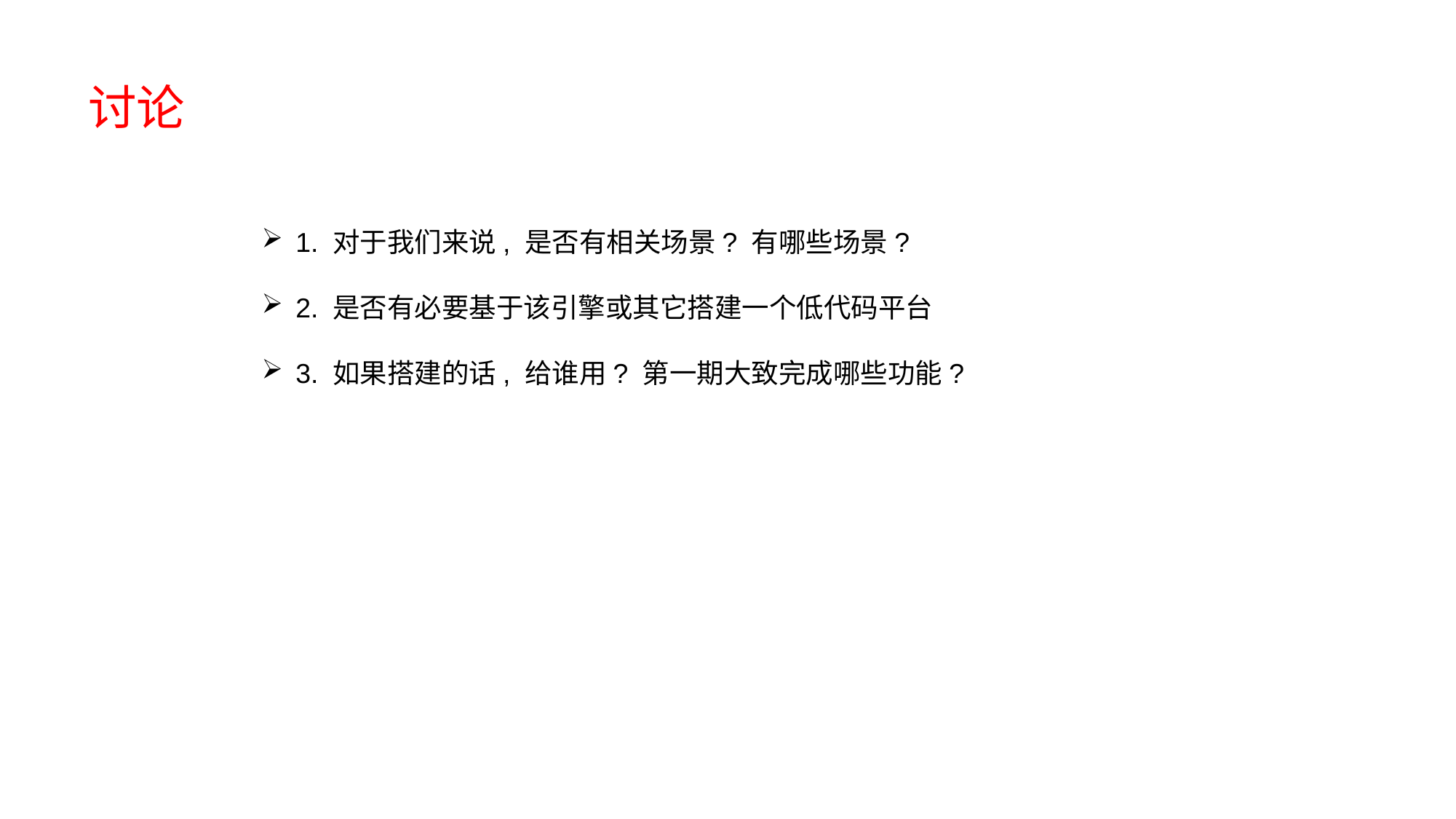

# 讨论
1. 对于我们来说, 是否有相关场景? 有哪些场景?

2. 是否有必要基于该引擎或其它搭建一个低代码平台

3. 如果搭建的话, 给谁用? 第一期大致完成哪些功能?